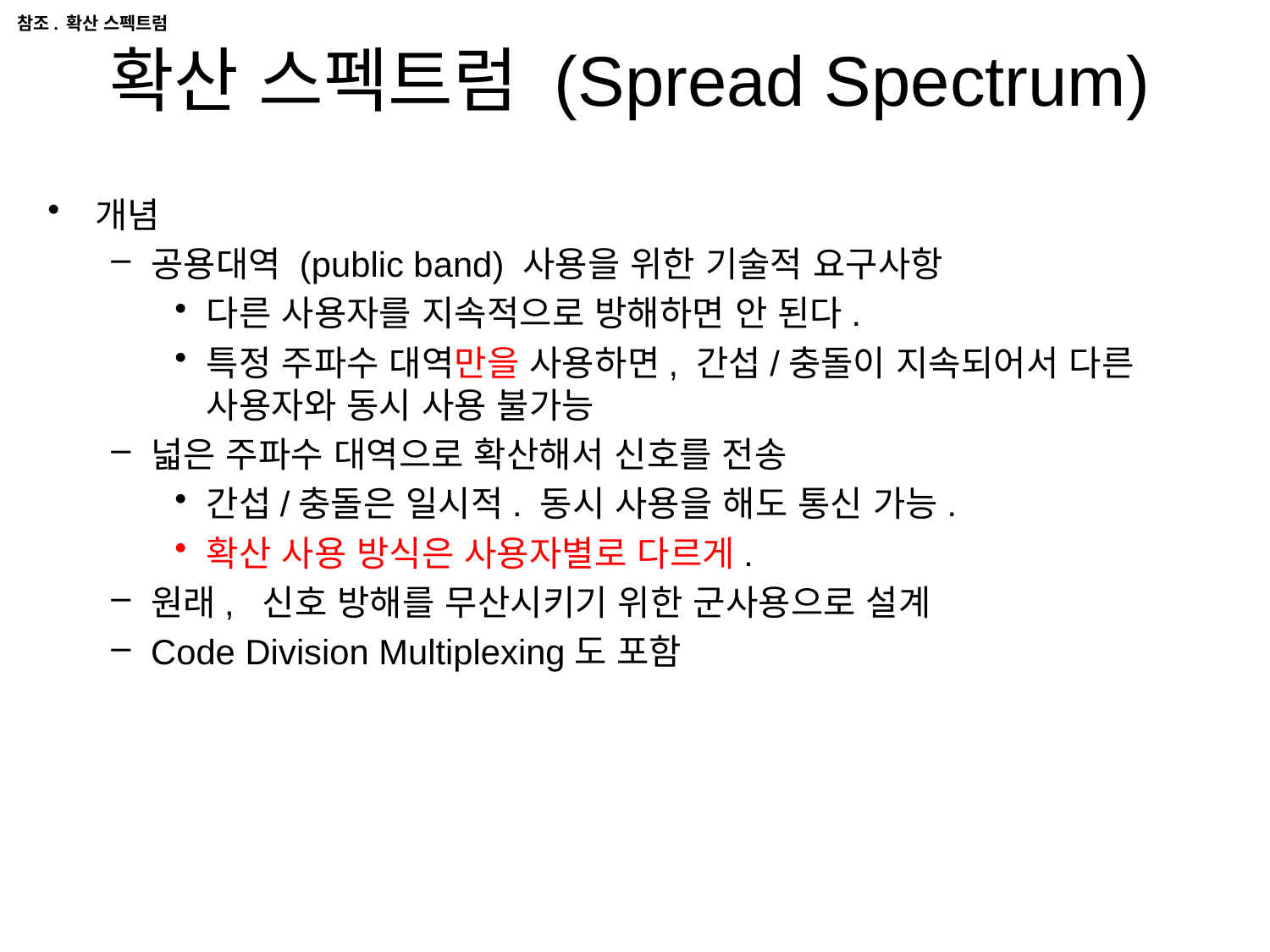

참조. 확산 스펙트럼
# 확산 스펙트럼 (Spread Spectrum)
개념
공용대역 (public band) 사용을 위한 기술적 요구사항
다른 사용자를 지속적으로 방해하면 안 된다.
특정 주파수 대역만을 사용하면, 간섭/충돌이 지속되어서 다른 사용자와 동시 사용 불가능
넓은 주파수 대역으로 확산해서 신호를 전송
간섭/충돌은 일시적. 동시 사용을 해도 통신 가능.
확산 사용 방식은 사용자별로 다르게.
원래,  신호 방해를 무산시키기 위한 군사용으로 설계
Code Division Multiplexing도 포함